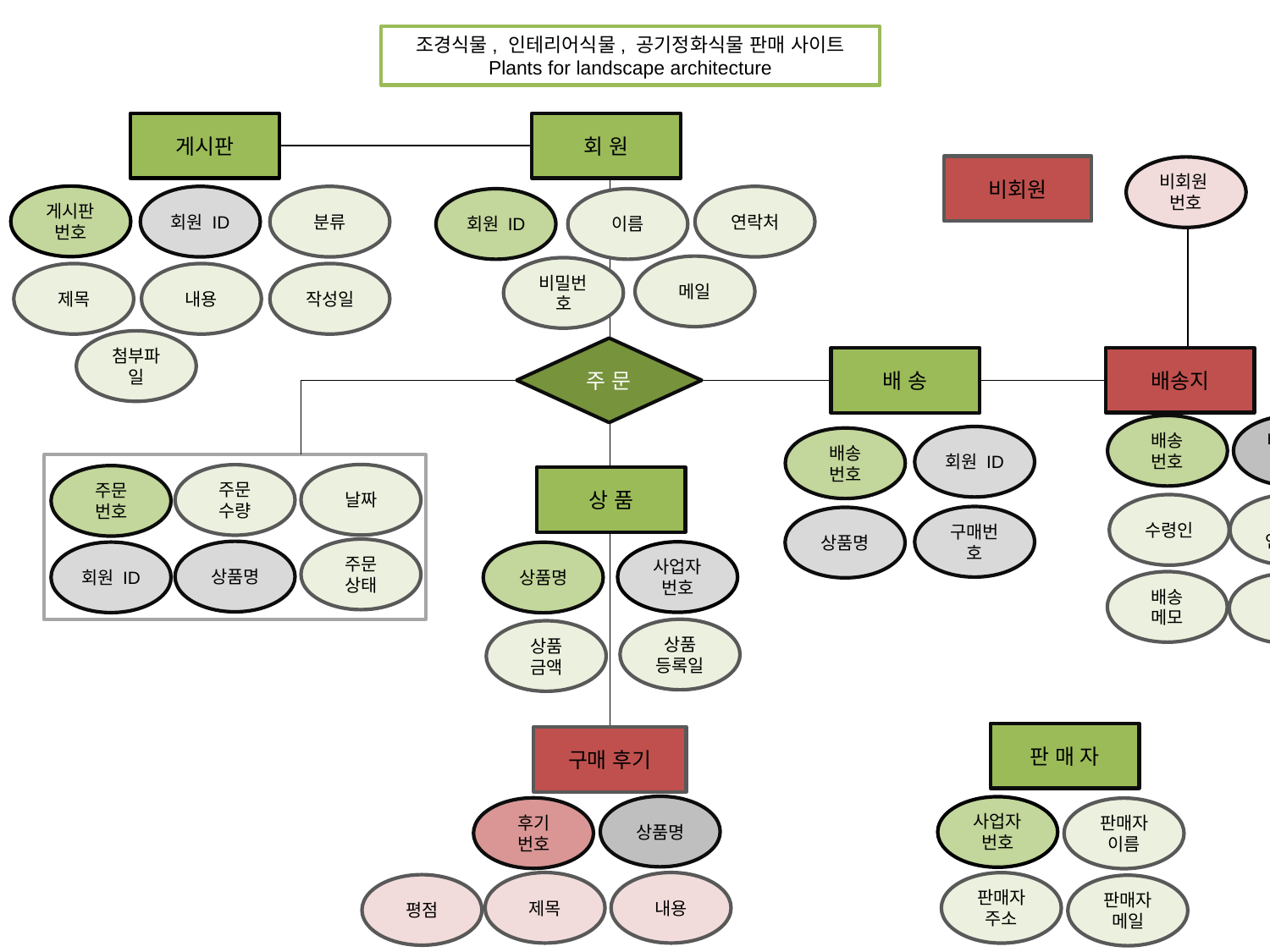

조경식물, 인테리어식물, 공기정화식물 판매 사이트
Plants for landscape architecture
게시판
회 원
비회원
비회원
번호
게시판번호
회원 ID
분류
연락처
회원 ID
이름
메일
비밀번호
제목
내용
작성일
첨부파일
주 문
배송지
배 송
배송
번호
비회원
번호
회원 ID
배송
번호

날짜
주문
수량
주문
번호
상 품
수령인
배송
연락처
배송
주소
구매번호
상품명
주문
상태
상품명
사업자 번호
회원 ID
상품명
배송
메모
배송
메일
상품
등록일
상품
금액
판 매 자
구매 후기
상품명
사업자 번호
후기
번호
판매자 이름
제목
내용
판매자 주소
평점
판매자 메일